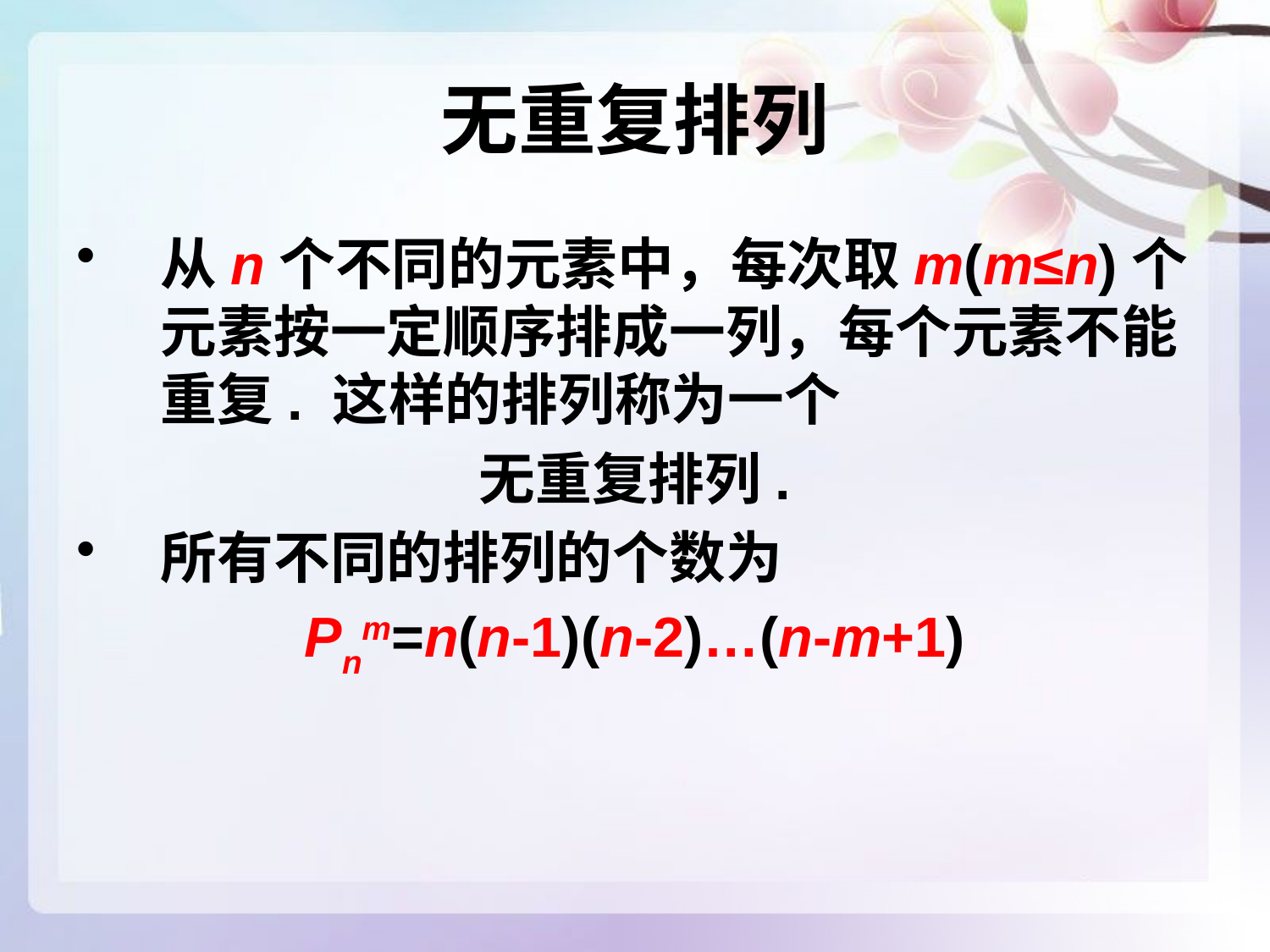

# 无重复排列
从n个不同的元素中，每次取m(m≤n)个元素按一定顺序排成一列，每个元素不能重复. 这样的排列称为一个
无重复排列.
所有不同的排列的个数为
Pnm=n(n-1)(n-2)…(n-m+1)